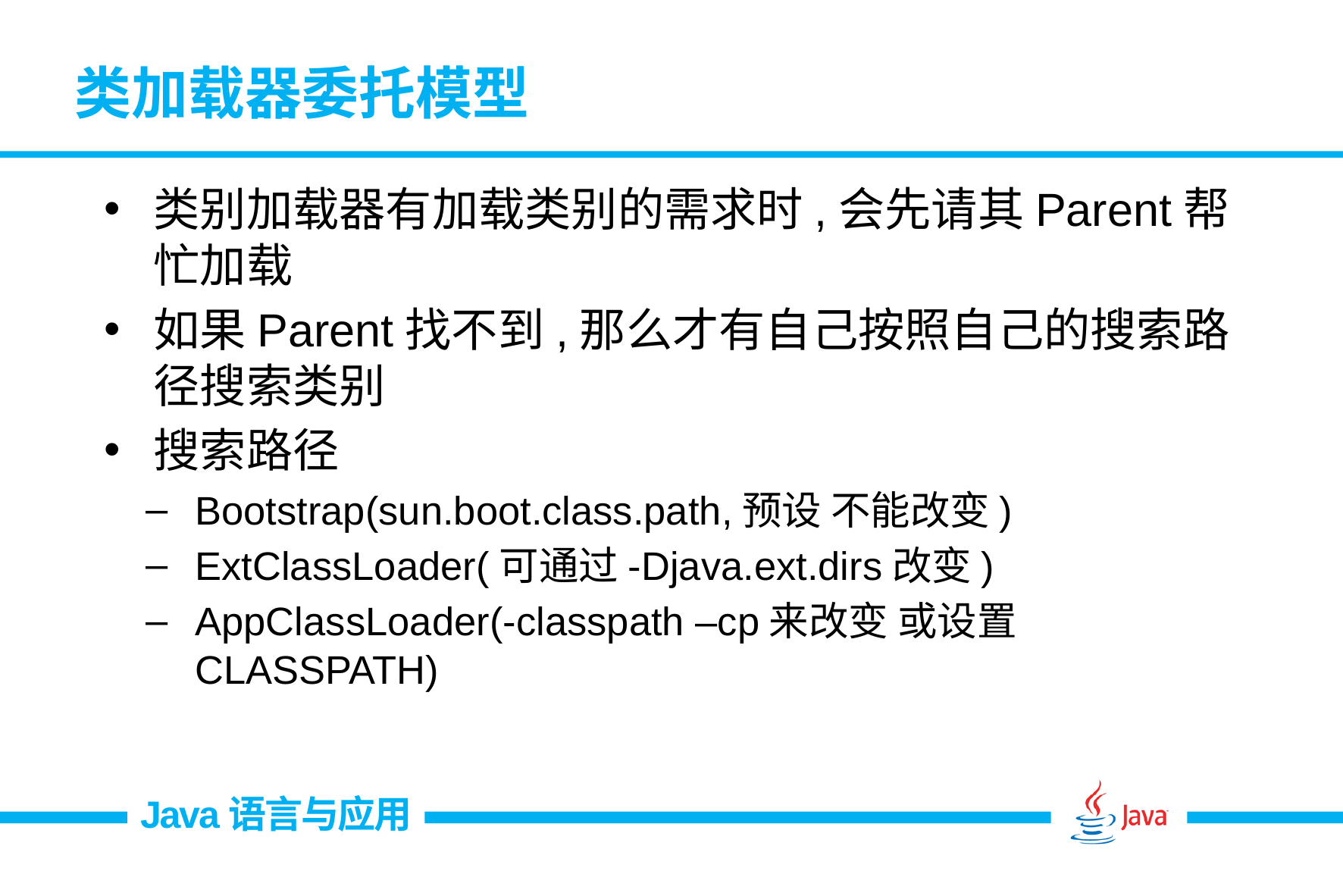

# 类加载器委托模型
类别加载器有加载类别的需求时,会先请其Parent帮忙加载
如果Parent找不到,那么才有自己按照自己的搜索路径搜索类别
搜索路径
Bootstrap(sun.boot.class.path,预设 不能改变)
ExtClassLoader(可通过-Djava.ext.dirs改变)
AppClassLoader(-classpath –cp来改变 或设置CLASSPATH)